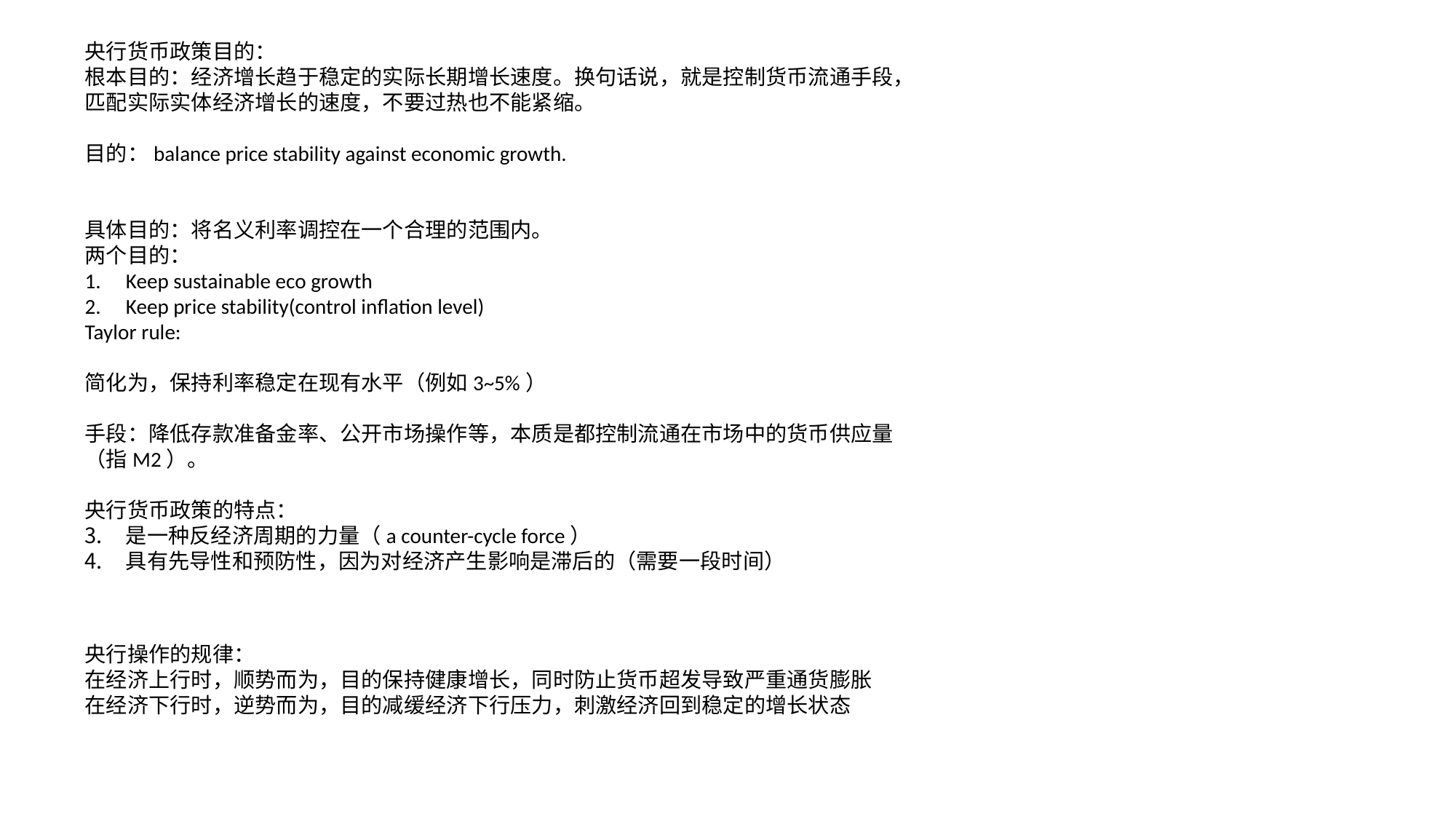

央行货币政策目的：
根本目的：经济增长趋于稳定的实际长期增长速度。换句话说，就是控制货币流通手段，匹配实际实体经济增长的速度，不要过热也不能紧缩。

目的：balance price stability against economic growth.

具体目的：将名义利率调控在一个合理的范围内。
两个目的：
Keep sustainable eco growth
Keep price stability(control inflation level)
Taylor rule:

简化为，保持利率稳定在现有水平（例如3~5%）

手段：降低存款准备金率、公开市场操作等，本质是都控制流通在市场中的货币供应量（指M2）。

央行货币政策的特点：
是一种反经济周期的力量（a counter-cycle force）
具有先导性和预防性，因为对经济产生影响是滞后的（需要一段时间）

央行操作的规律：
在经济上行时，顺势而为，目的保持健康增长，同时防止货币超发导致严重通货膨胀
在经济下行时，逆势而为，目的减缓经济下行压力，刺激经济回到稳定的增长状态